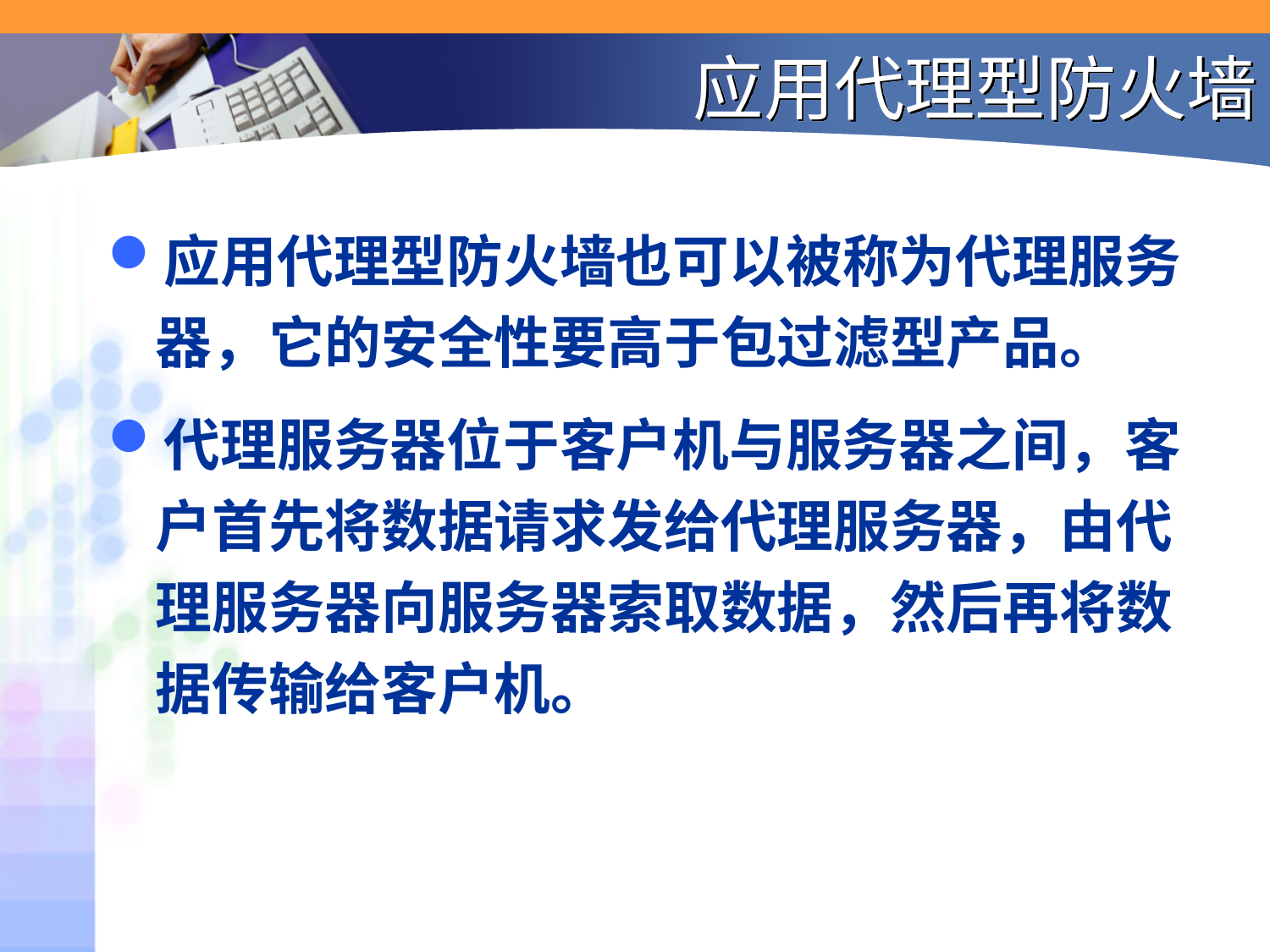

# 应用代理型防火墙
应用代理型防火墙也可以被称为代理服务器，它的安全性要高于包过滤型产品。
代理服务器位于客户机与服务器之间，客户首先将数据请求发给代理服务器，由代理服务器向服务器索取数据，然后再将数据传输给客户机。